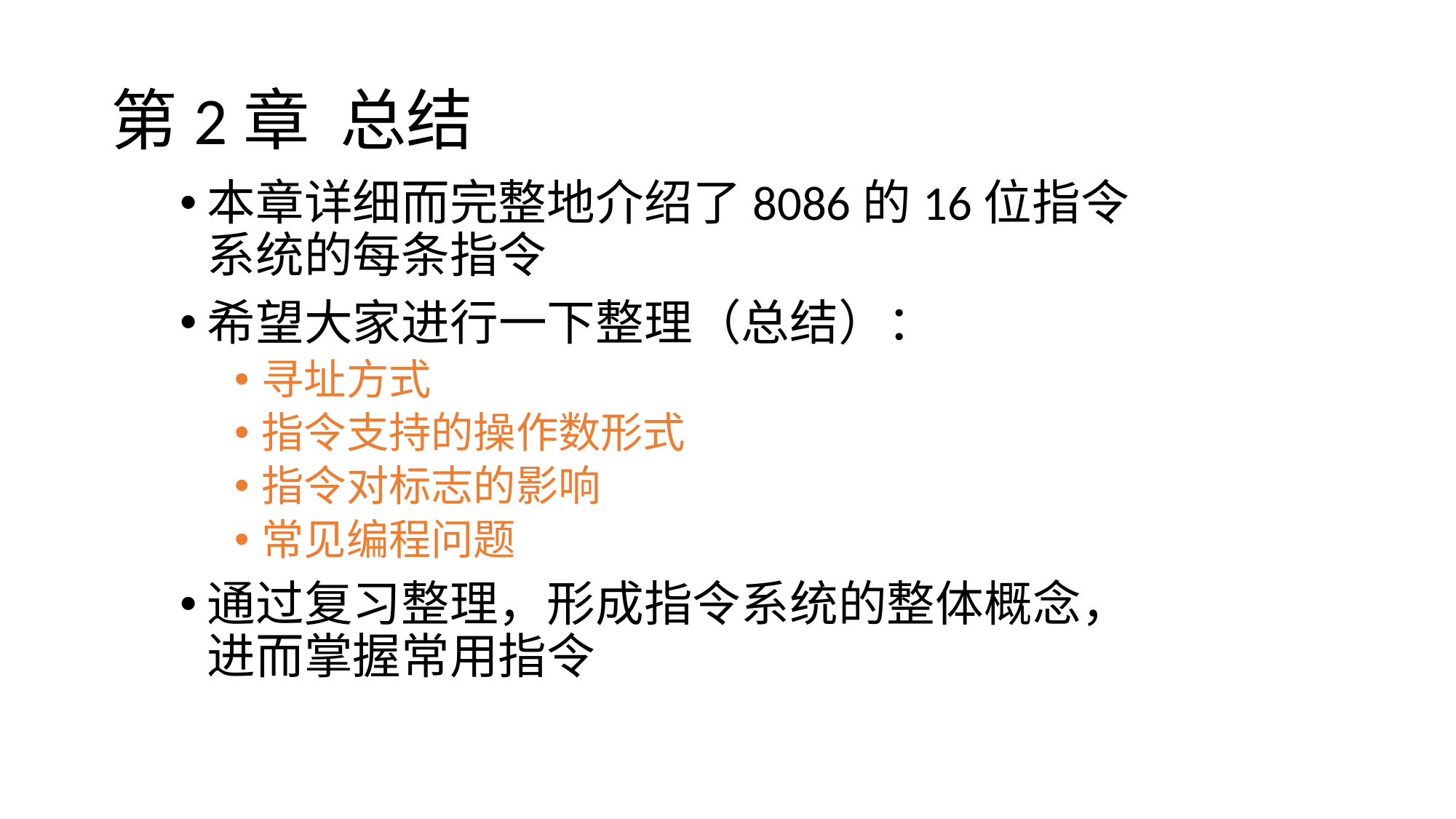

# 第2章  总结
本章详细而完整地介绍了8086的16位指令系统的每条指令
希望大家进行一下整理（总结）：
寻址方式
指令支持的操作数形式
指令对标志的影响
常见编程问题
通过复习整理，形成指令系统的整体概念，进而掌握常用指令